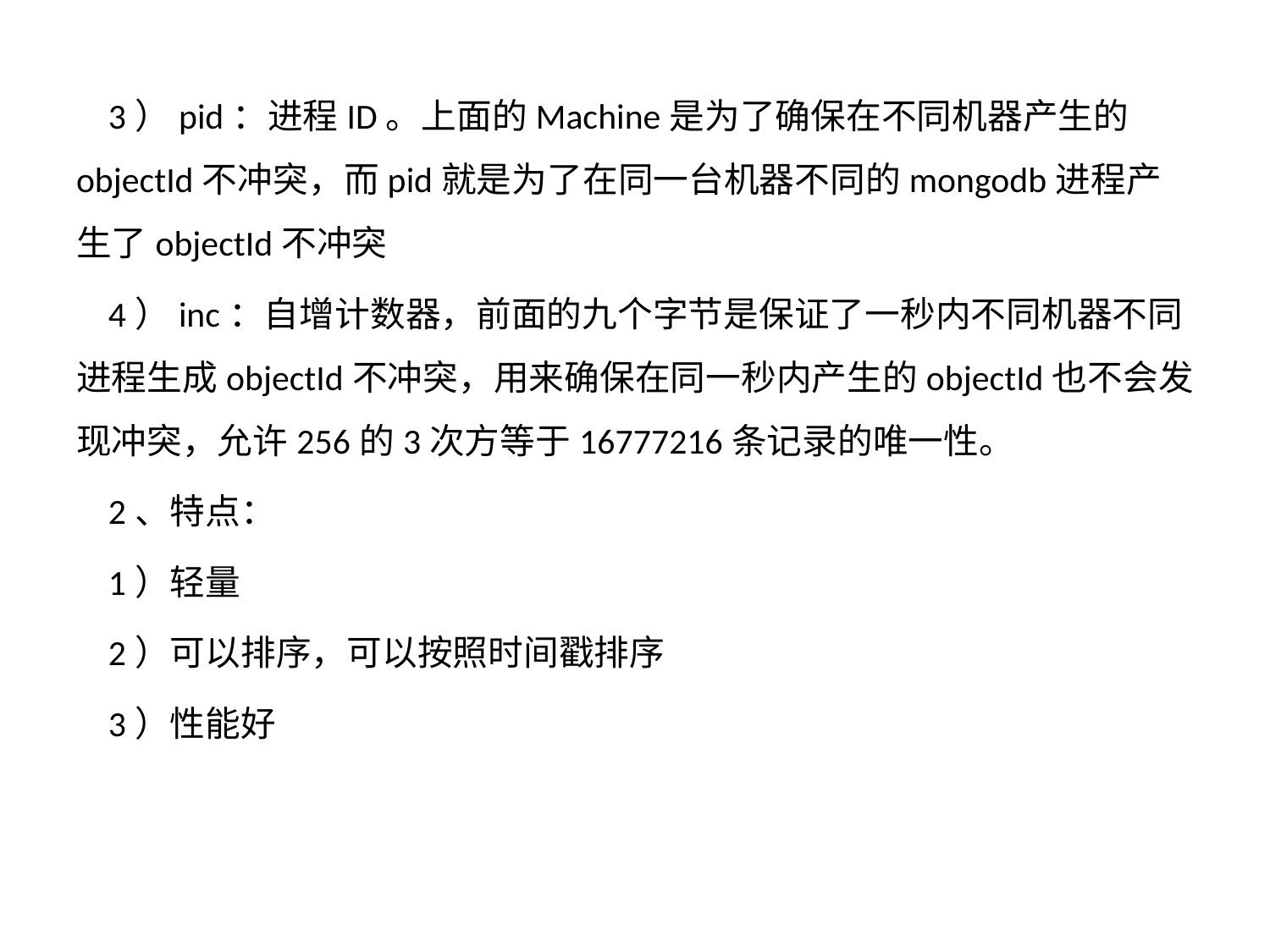

3）pid：进程ID。上面的Machine是为了确保在不同机器产生的objectId不冲突，而pid就是为了在同一台机器不同的mongodb进程产生了objectId不冲突
    4）inc：自增计数器，前面的九个字节是保证了一秒内不同机器不同进程生成objectId不冲突，用来确保在同一秒内产生的objectId也不会发现冲突，允许256的3次方等于16777216条记录的唯一性。
    2、特点：
    1）轻量
    2）可以排序，可以按照时间戳排序
    3）性能好